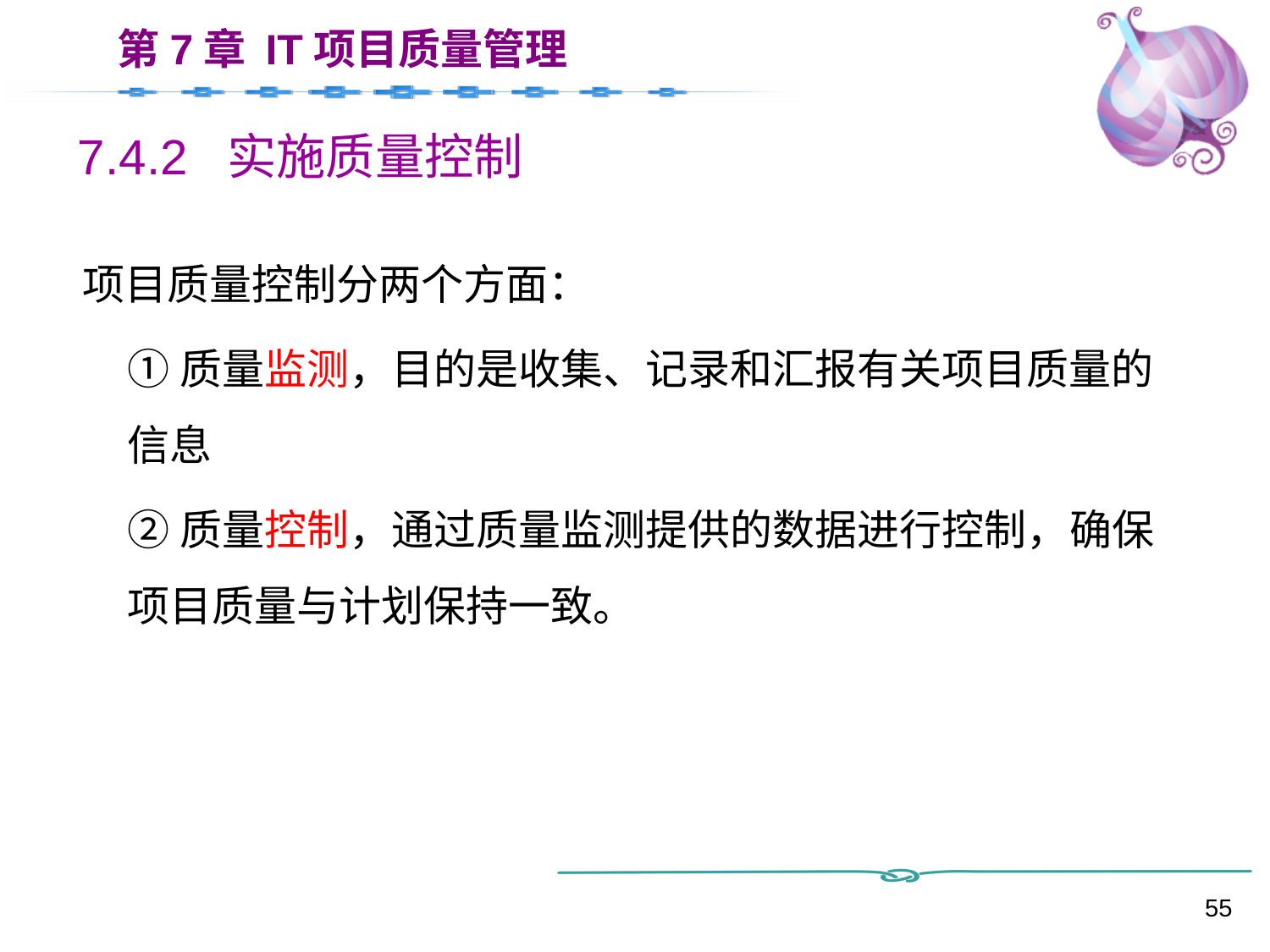

# 7.4.2  实施质量控制
项目质量控制分两个方面：
①质量监测，目的是收集、记录和汇报有关项目质量的信息
②质量控制，通过质量监测提供的数据进行控制，确保项目质量与计划保持一致。
55